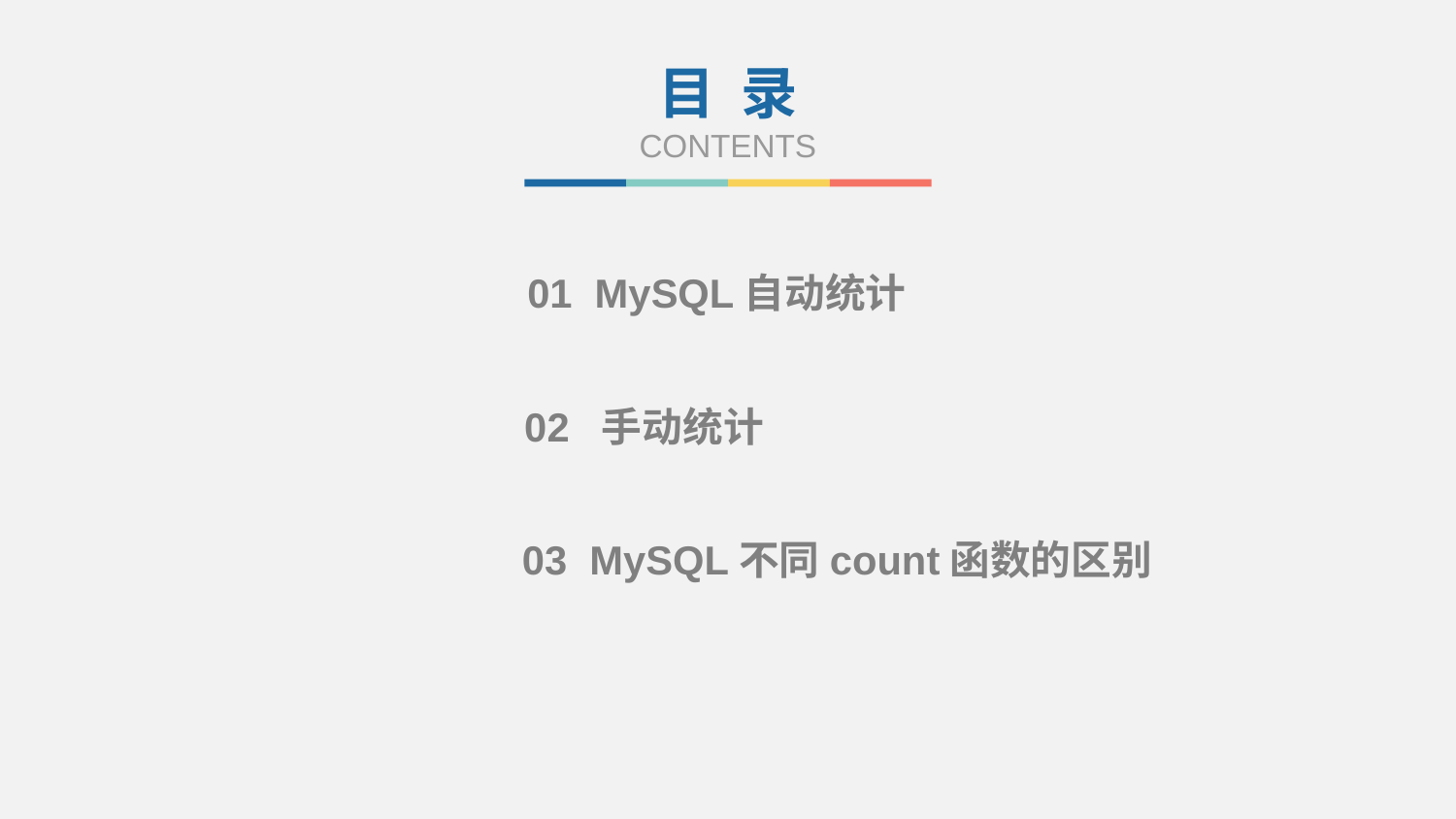

目  录
CONTENTS

01  MySQL自动统计
02  手动统计
03  MySQL不同count函数的区别